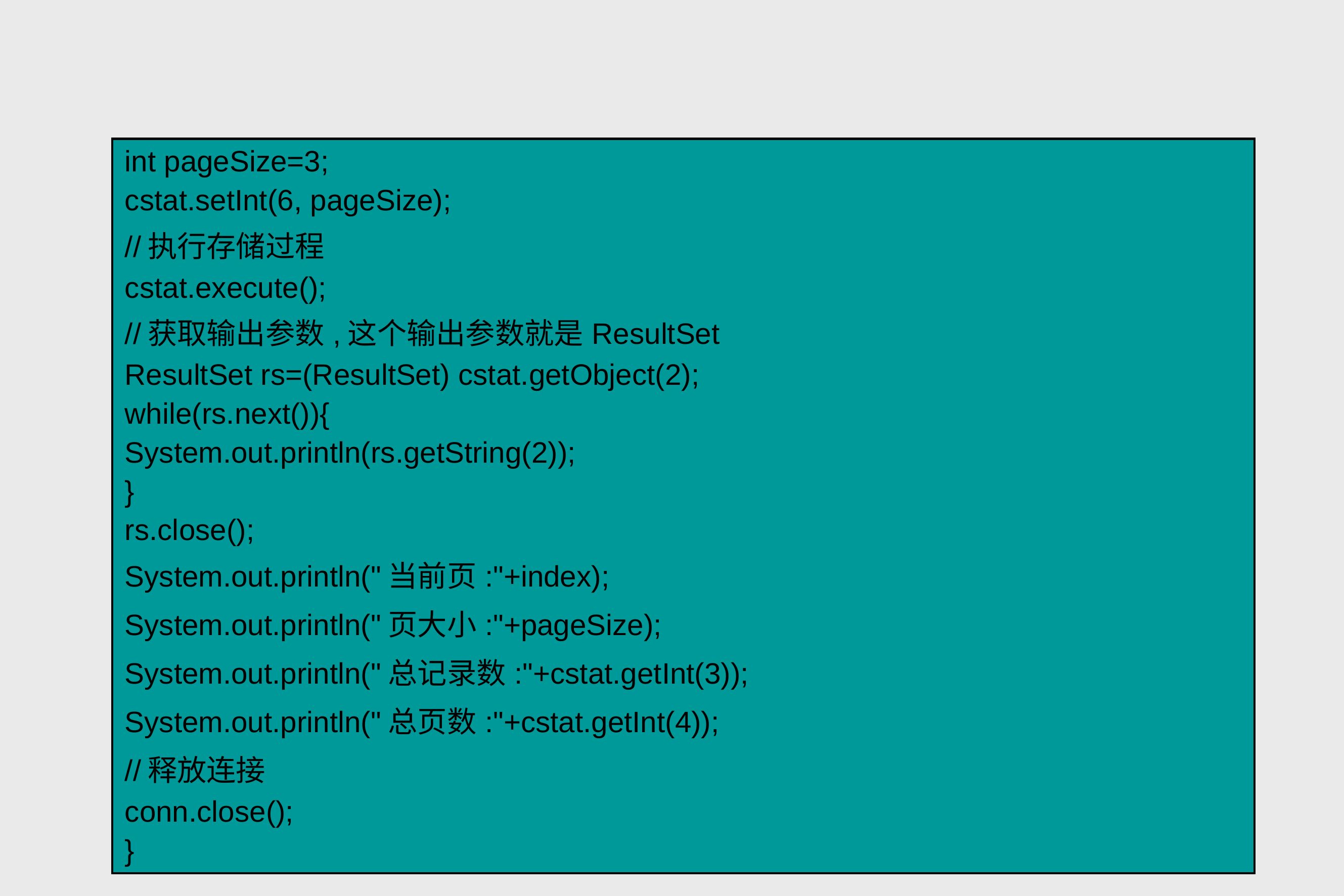

| int pageSize=3; cstat.setInt(6, pageSize); //执行存储过程 cstat.execute(); //获取输出参数,这个输出参数就是ResultSet ResultSet rs=(ResultSet) cstat.getObject(2); while(rs.next()){ System.out.println(rs.getString(2)); } rs.close(); System.out.println("当前页:"+index); System.out.println("页大小:"+pageSize); System.out.println("总记录数:"+cstat.getInt(3)); System.out.println("总页数:"+cstat.getInt(4)); //释放连接 conn.close(); } |
| --- |